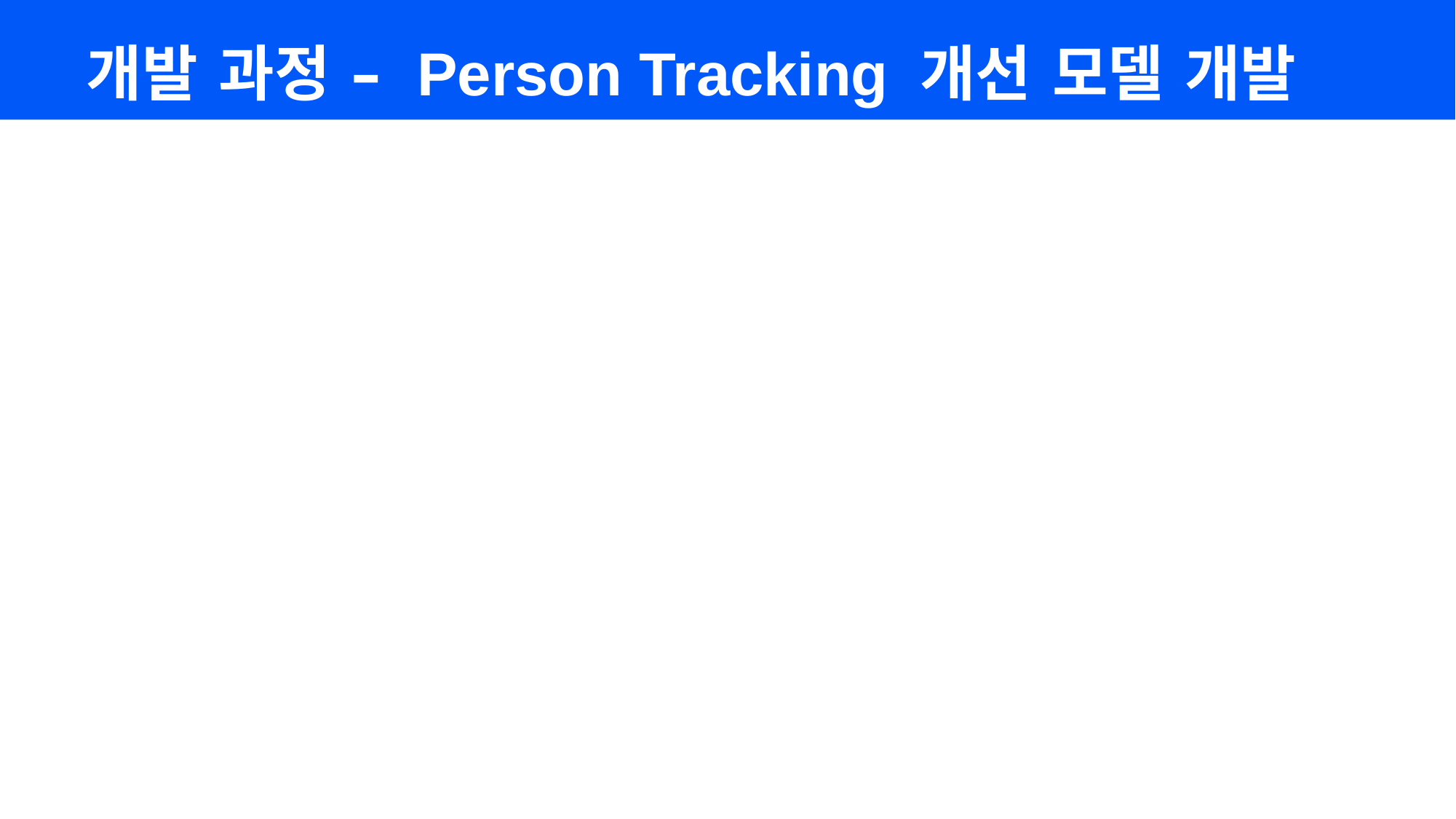

개발 과정 – Person Tracking 개선 모델 개발